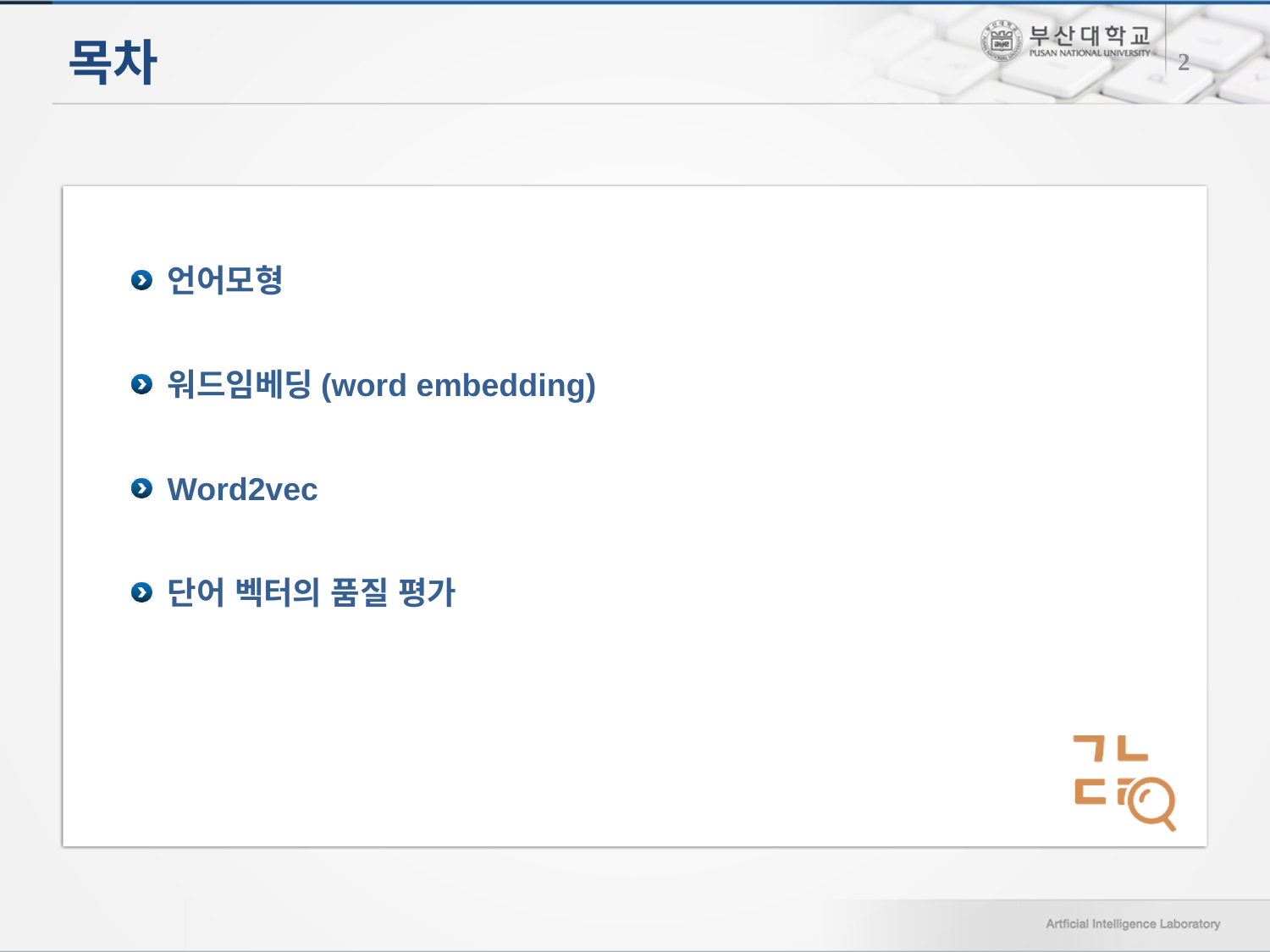

# 목차
2
언어모형

워드임베딩(word embedding)

Word2vec

단어 벡터의 품질 평가